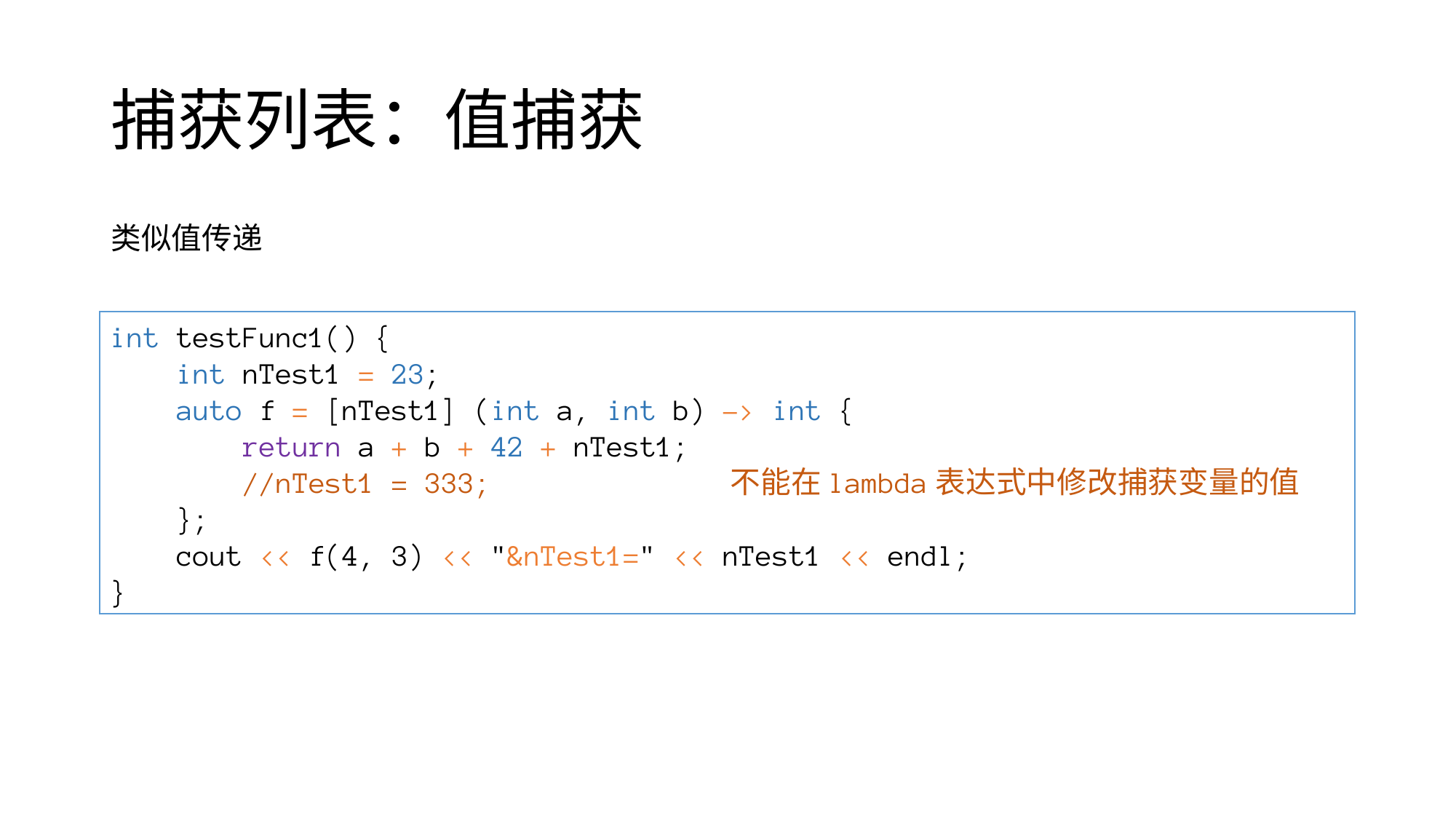

# 捕获列表：值捕获
类似值传递

int testFunc1() {
    int nTest1 = 23;
    auto f = [nTest1] (int a, int b) -> int {
        return a + b + 42 + nTest1;
        //nTest1 = 333;              不能在lambda表达式中修改捕获变量的值
    };
    cout << f(4, 3) << "&nTest1=" << nTest1 << endl;
}